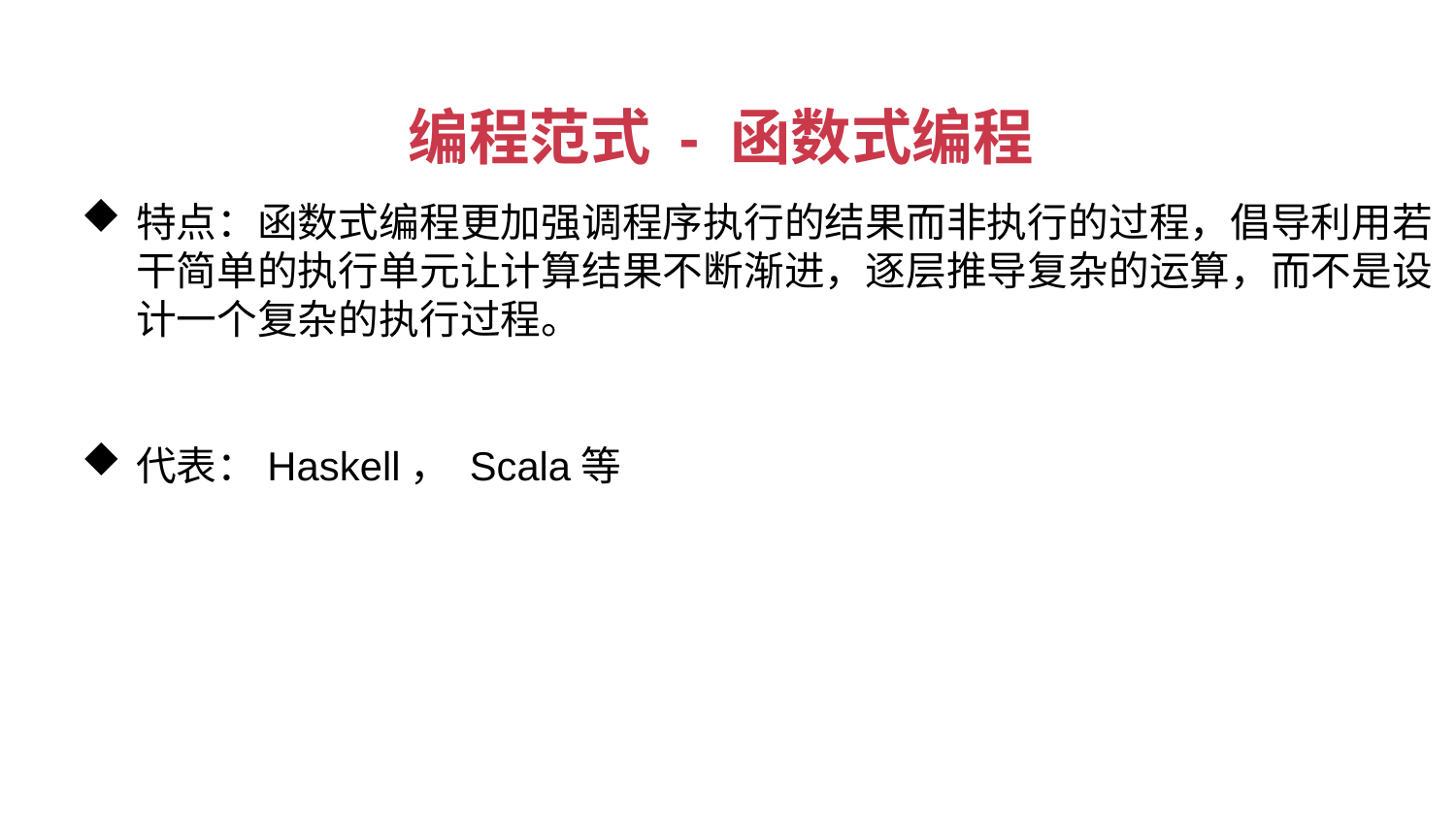

编程范式 - 函数式编程
特点：函数式编程更加强调程序执行的结果而非执行的过程，倡导利用若干简单的执行单元让计算结果不断渐进，逐层推导复杂的运算，而不是设计一个复杂的执行过程。
代表：Haskell， Scala等